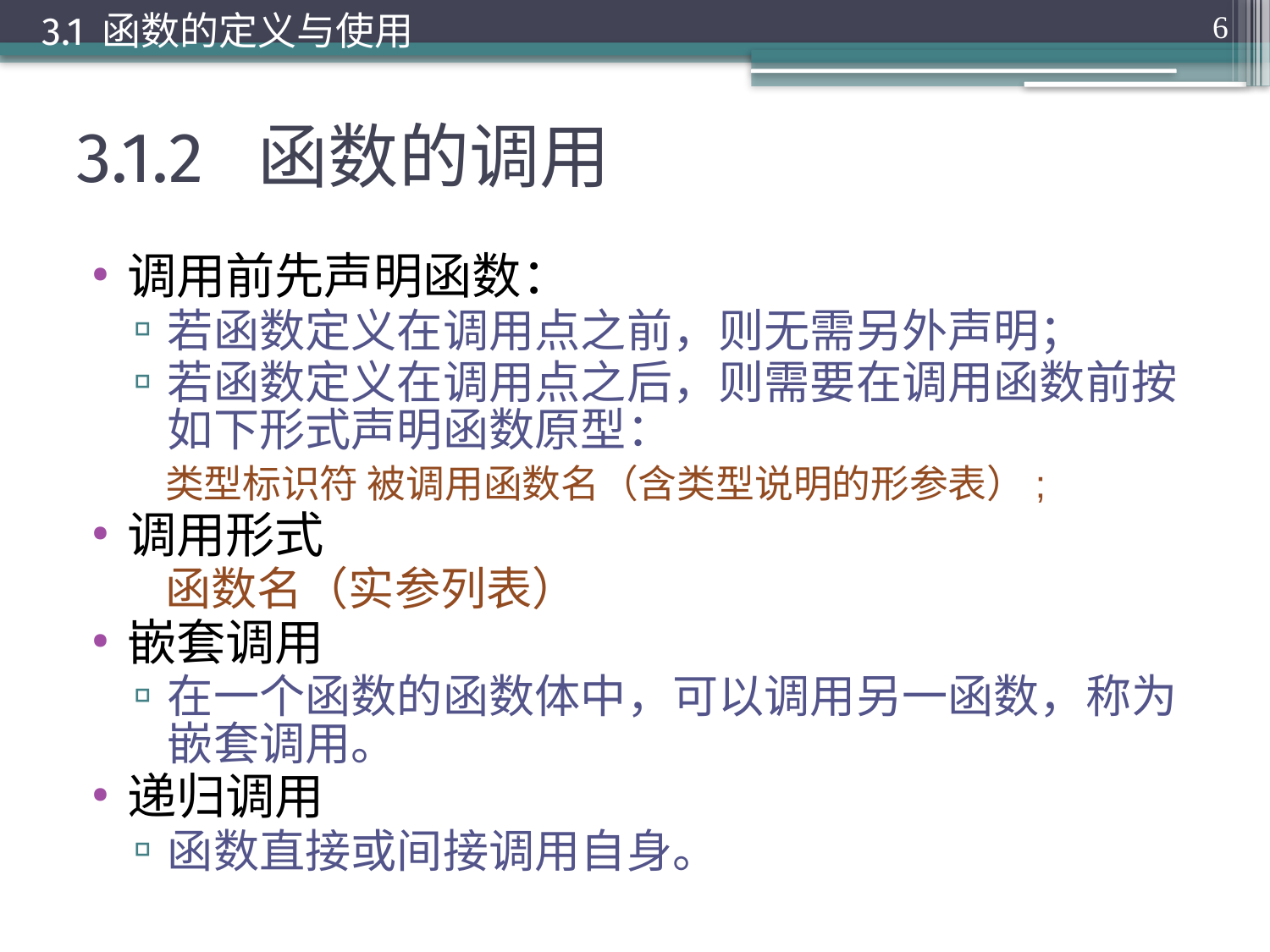

3.1 函数的定义与使用
6
# 3.1.2  函数的调用
调用前先声明函数：
若函数定义在调用点之前，则无需另外声明；
若函数定义在调用点之后，则需要在调用函数前按如下形式声明函数原型：
  类型标识符 被调用函数名（含类型说明的形参表）;
调用形式
  函数名（实参列表）
嵌套调用
在一个函数的函数体中，可以调用另一函数，称为嵌套调用。
递归调用
函数直接或间接调用自身。